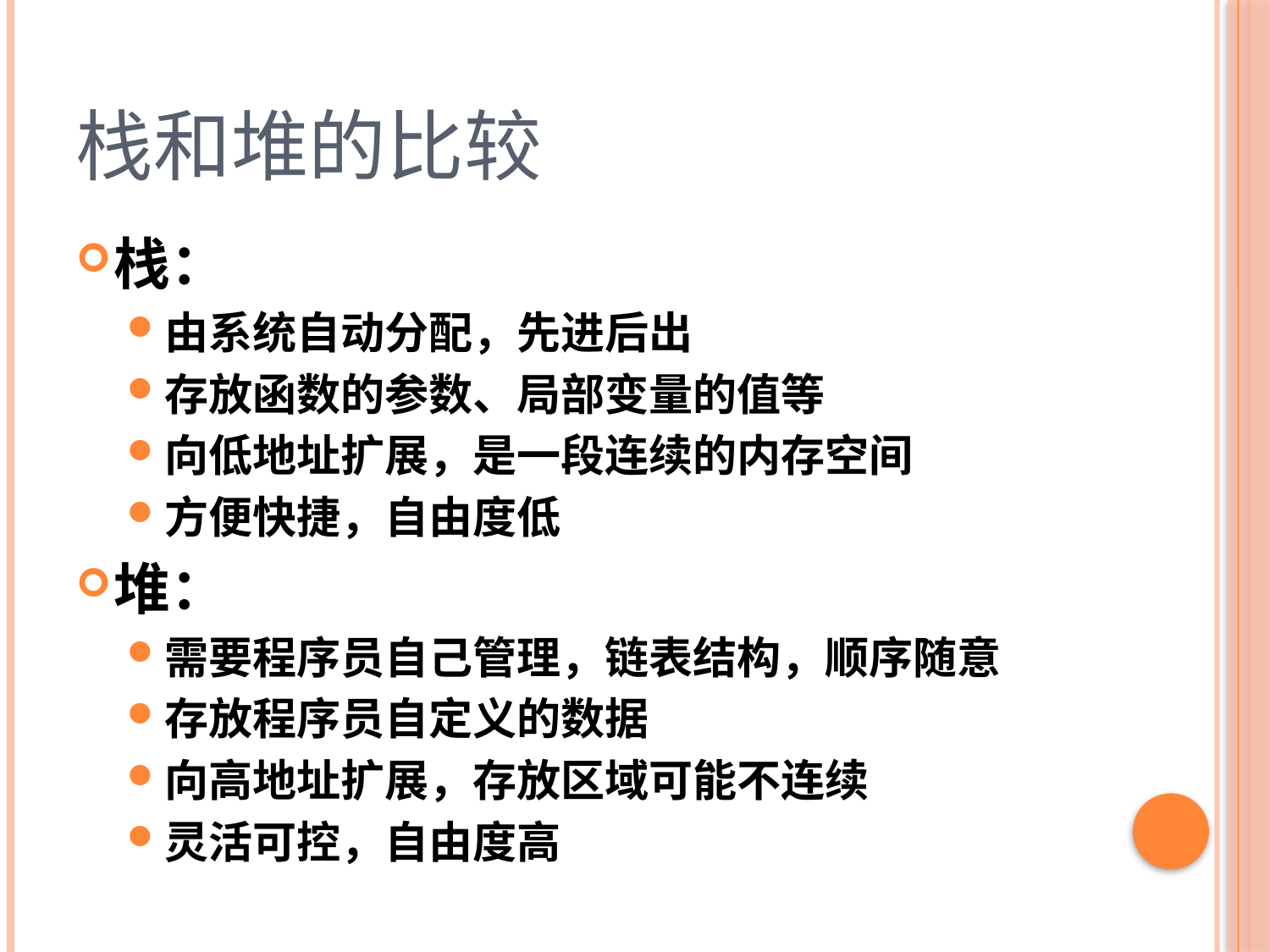

# 栈和堆的比较
栈：
由系统自动分配，先进后出
存放函数的参数、局部变量的值等
向低地址扩展，是一段连续的内存空间
方便快捷，自由度低
堆：
需要程序员自己管理，链表结构，顺序随意
存放程序员自定义的数据
向高地址扩展，存放区域可能不连续
灵活可控，自由度高